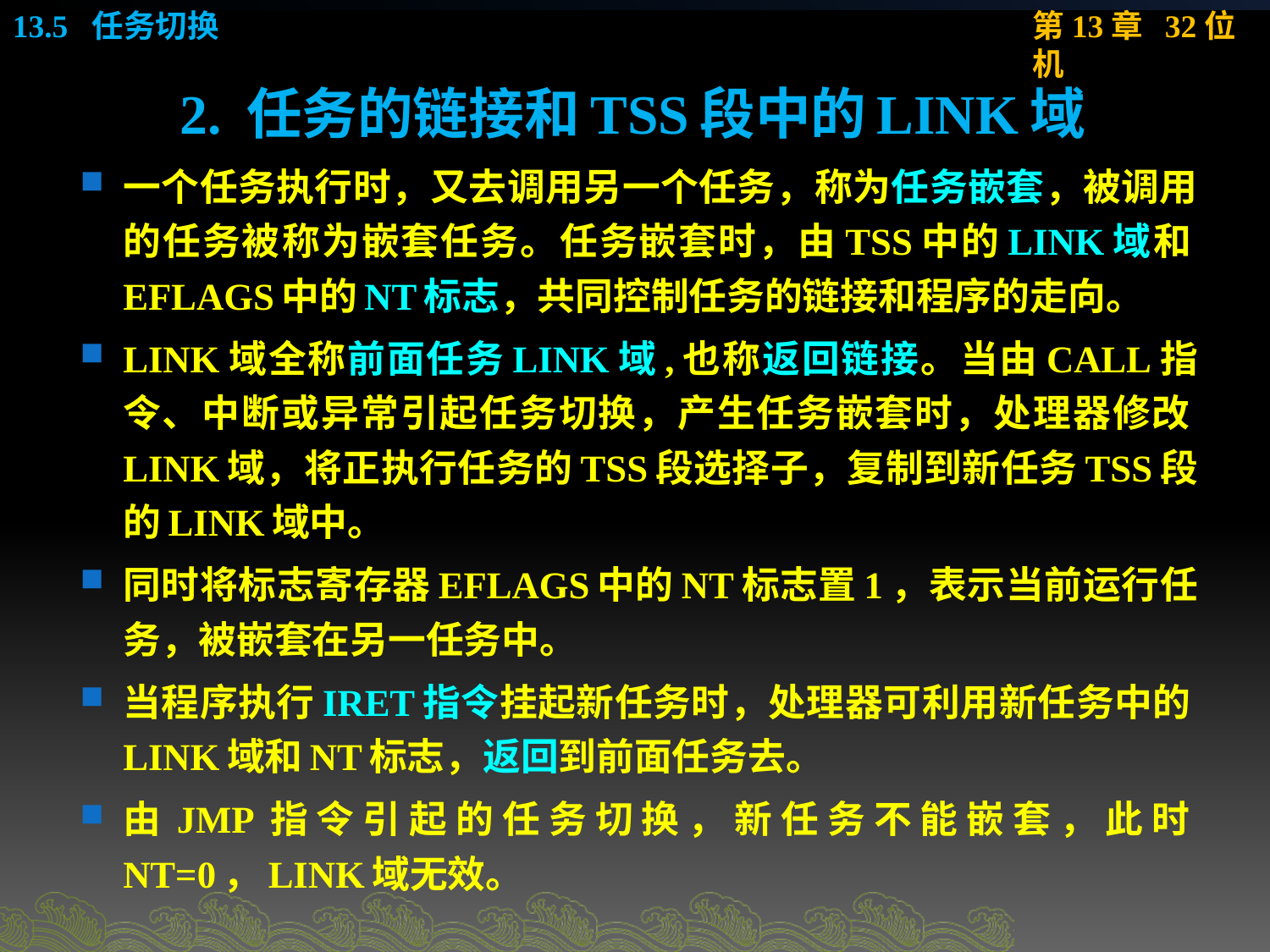

2. 任务的链接和TSS段中的LINK域
一个任务执行时，又去调用另一个任务，称为任务嵌套，被调用的任务被称为嵌套任务。任务嵌套时，由TSS中的LINK域和EFLAGS中的NT标志，共同控制任务的链接和程序的走向。
LINK域全称前面任务LINK域,也称返回链接。当由CALL指令、中断或异常引起任务切换，产生任务嵌套时，处理器修改LINK域，将正执行任务的TSS段选择子，复制到新任务TSS段的LINK域中。
同时将标志寄存器EFLAGS中的NT标志置1，表示当前运行任务，被嵌套在另一任务中。
当程序执行IRET指令挂起新任务时，处理器可利用新任务中的LINK域和NT标志，返回到前面任务去。
由JMP指令引起的任务切换，新任务不能嵌套，此时NT=0，LINK域无效。